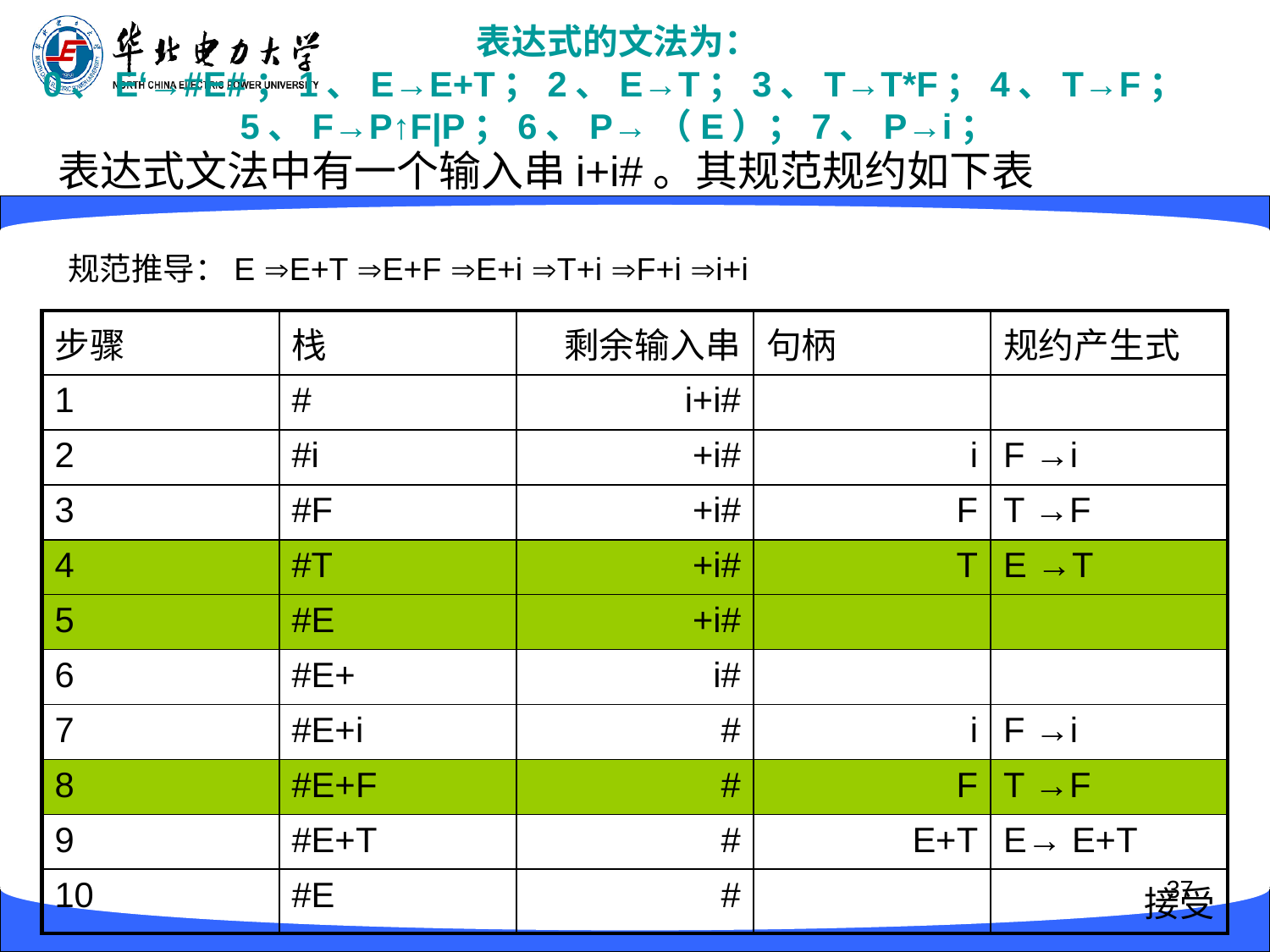

表达式的文法为：
0、E‘→#E#；1、E→E+T；2、E→T；3、T→T*F；4、T→F；5、F→P↑F|P；6、P→（E）；7、P→i；
# 表达式文法中有一个输入串i+i#。其规范规约如下表
规范推导：E ⇒E+T ⇒E+F ⇒E+i ⇒T+i ⇒F+i ⇒i+i
| 步骤 | 栈 | 剩余输入串 | 句柄 | 规约产生式 |
| --- | --- | --- | --- | --- |
| 1 | # | i+i# |  |  |
| 2 | #i | +i# | i | F →i |
| 3 | #F | +i# | F | T →F |
| 4 | #T | +i# | T | E →T |
| 5 | #E | +i# |  |  |
| 6 | #E+ | i# |  |  |
| 7 | #E+i | # | i | F →i |
| 8 | #E+F | # | F | T →F |
| 9 | #E+T | # | E+T | E→ E+T |
| 10 | #E | # |  | 接受 |
37